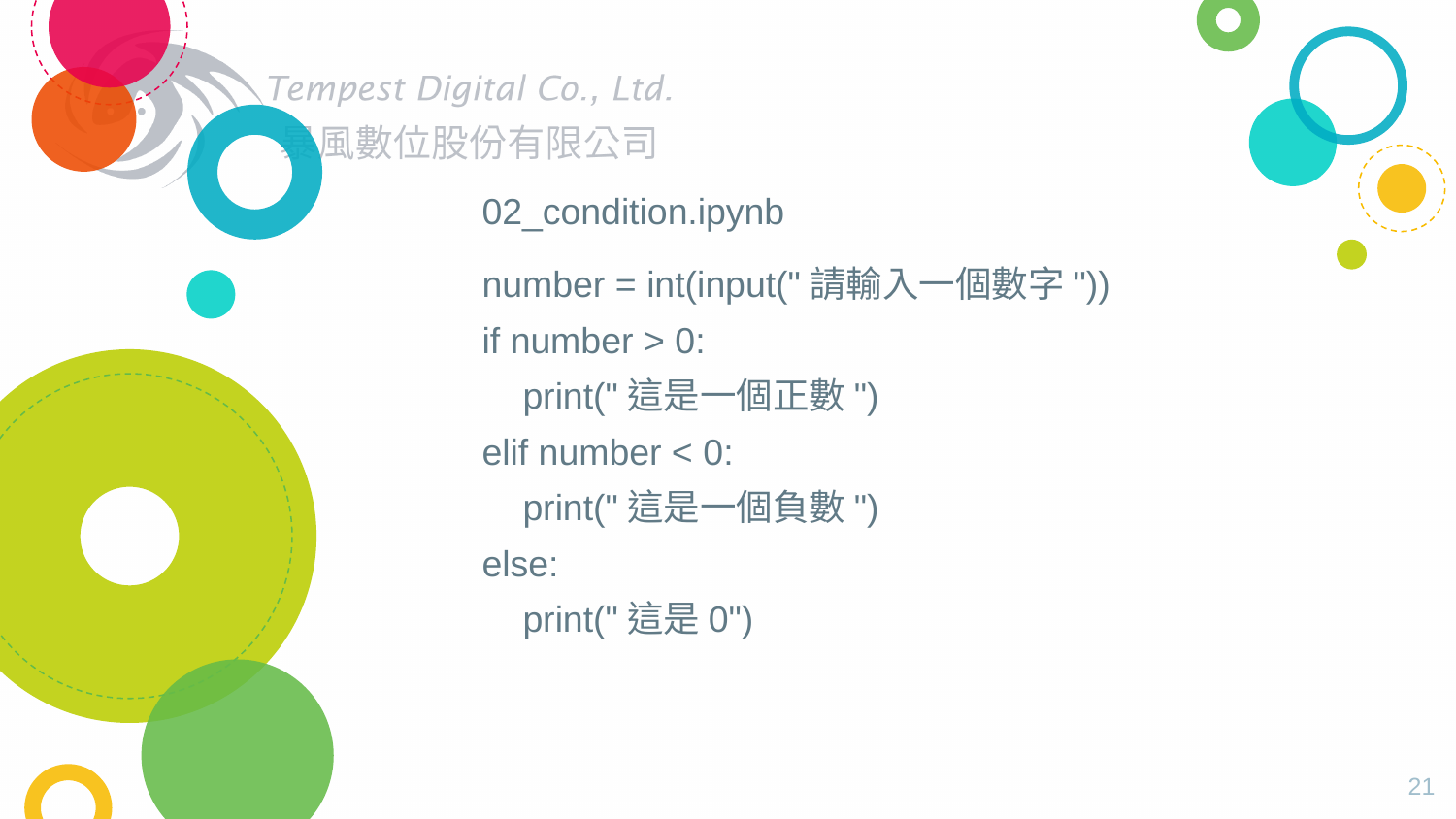

# 02_condition.ipynb
number = int(input("請輸入一個數字"))
if number > 0:
    print("這是一個正數")
elif number < 0:
    print("這是一個負數")
else:
    print("這是0")
21